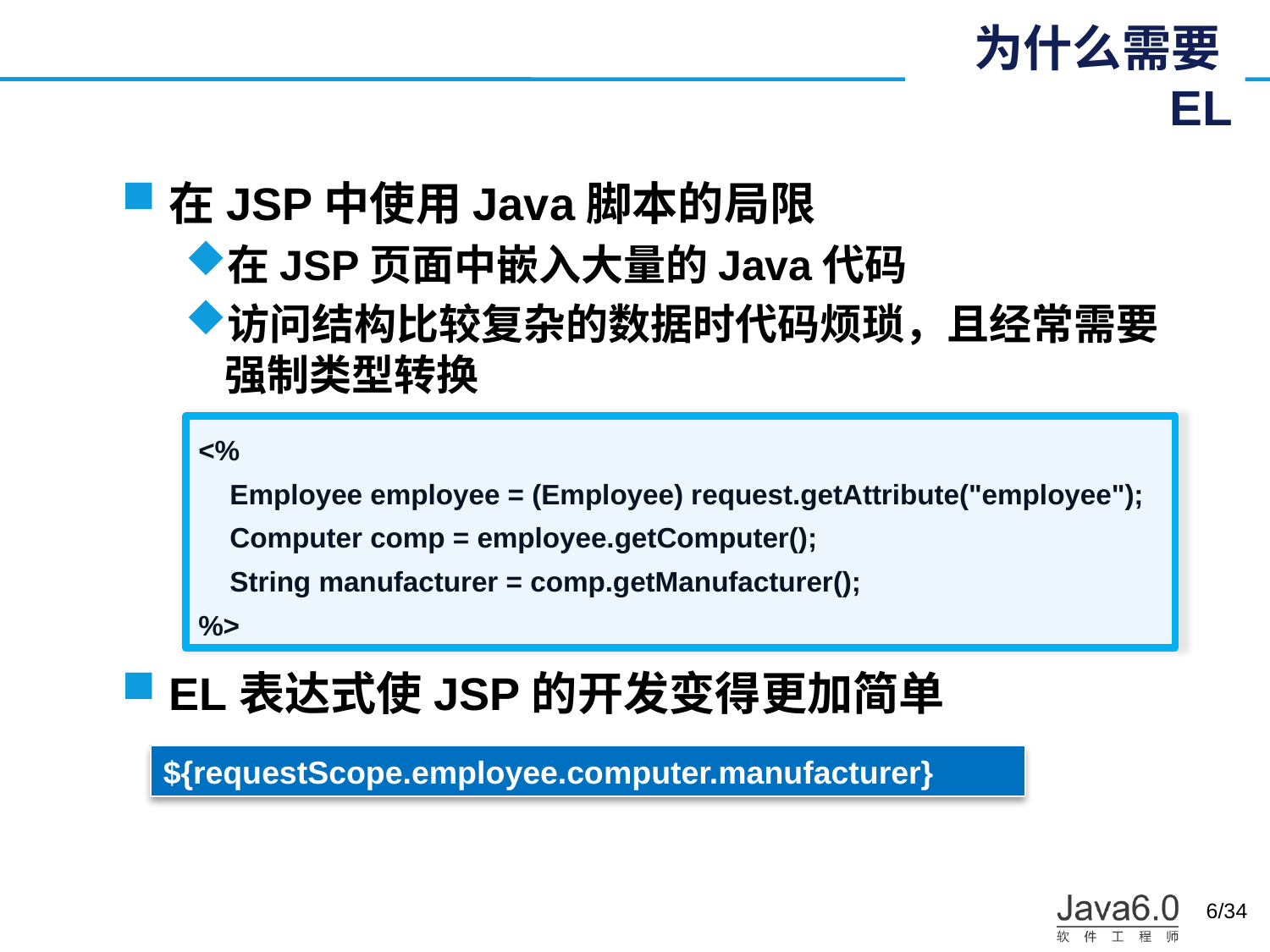

# 为什么需要EL
在JSP中使用Java脚本的局限
在JSP页面中嵌入大量的Java代码
访问结构比较复杂的数据时代码烦琐，且经常需要强制类型转换

EL表达式使JSP的开发变得更加简单
<%
    Employee employee = (Employee) request.getAttribute("employee");
    Computer comp = employee.getComputer();
    String manufacturer = comp.getManufacturer();
%>
${requestScope.employee.computer.manufacturer}
6/34